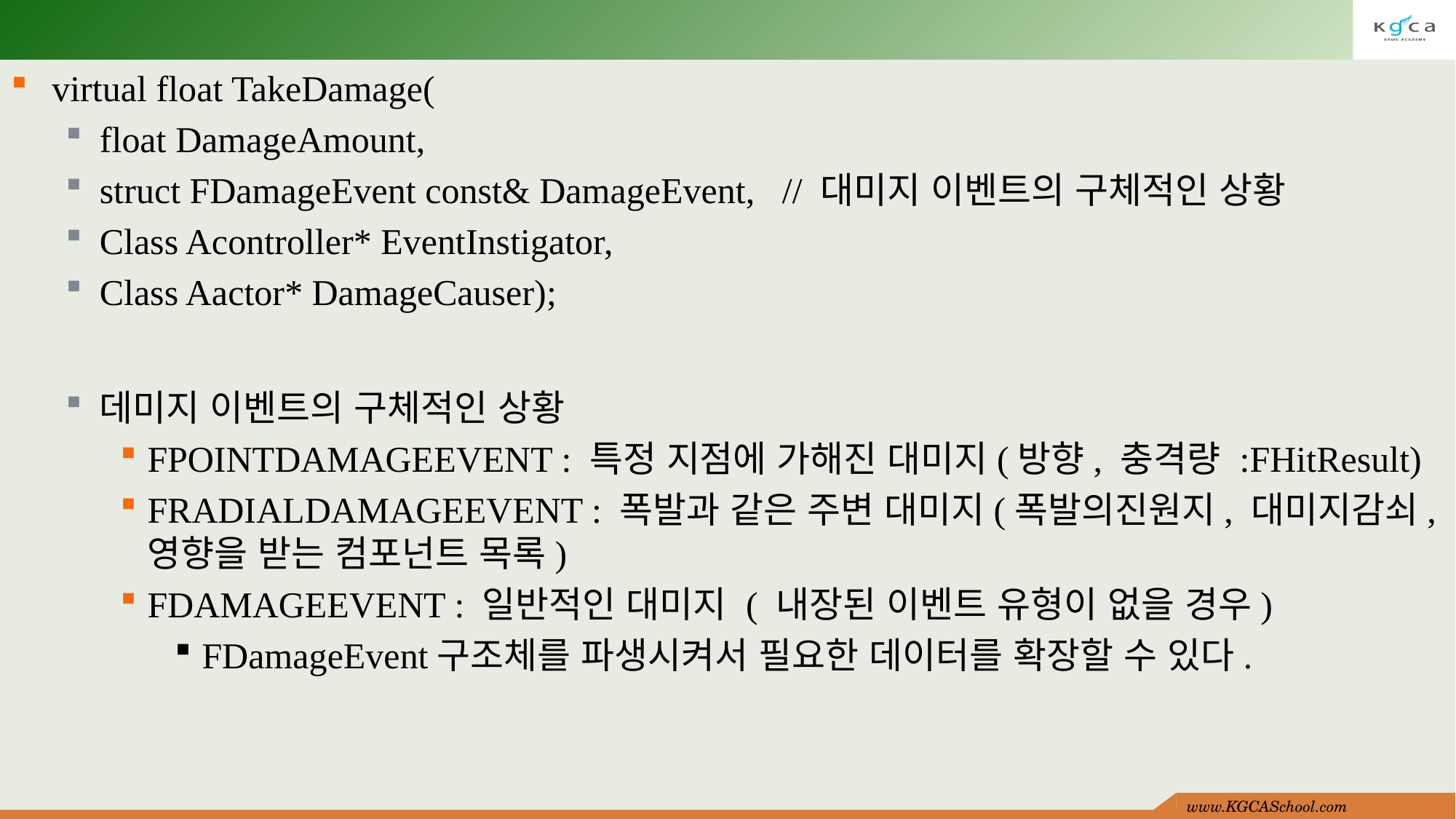

#
virtual float TakeDamage(
float DamageAmount,
struct FDamageEvent const& DamageEvent,   // 대미지 이벤트의 구체적인 상황
Class Acontroller* EventInstigator,
Class Aactor* DamageCauser);

데미지 이벤트의 구체적인 상황
FPOINTDAMAGEEVENT : 특정 지점에 가해진 대미지(방향, 충격량 :FHitResult)
FRADIALDAMAGEEVENT : 폭발과 같은 주변 대미지(폭발의진원지, 대미지감쇠, 영향을 받는 컴포넌트 목록)
FDAMAGEEVENT : 일반적인 대미지 ( 내장된 이벤트 유형이 없을 경우)
FDamageEvent구조체를 파생시켜서 필요한 데이터를 확장할 수 있다.